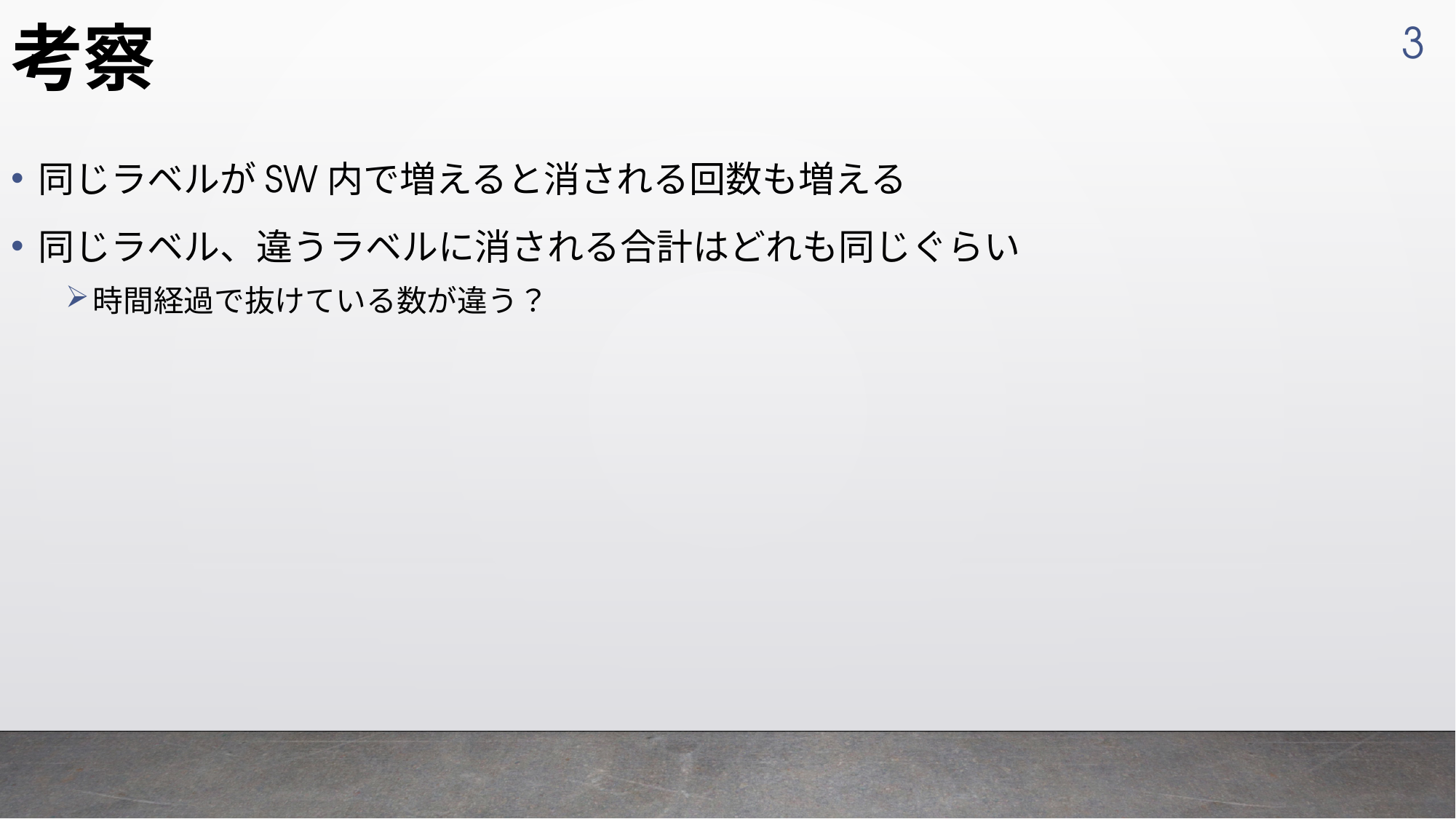

3
# 考察
同じラベルがSW内で増えると消される回数も増える
同じラベル、違うラベルに消される合計はどれも同じぐらい
時間経過で抜けている数が違う？